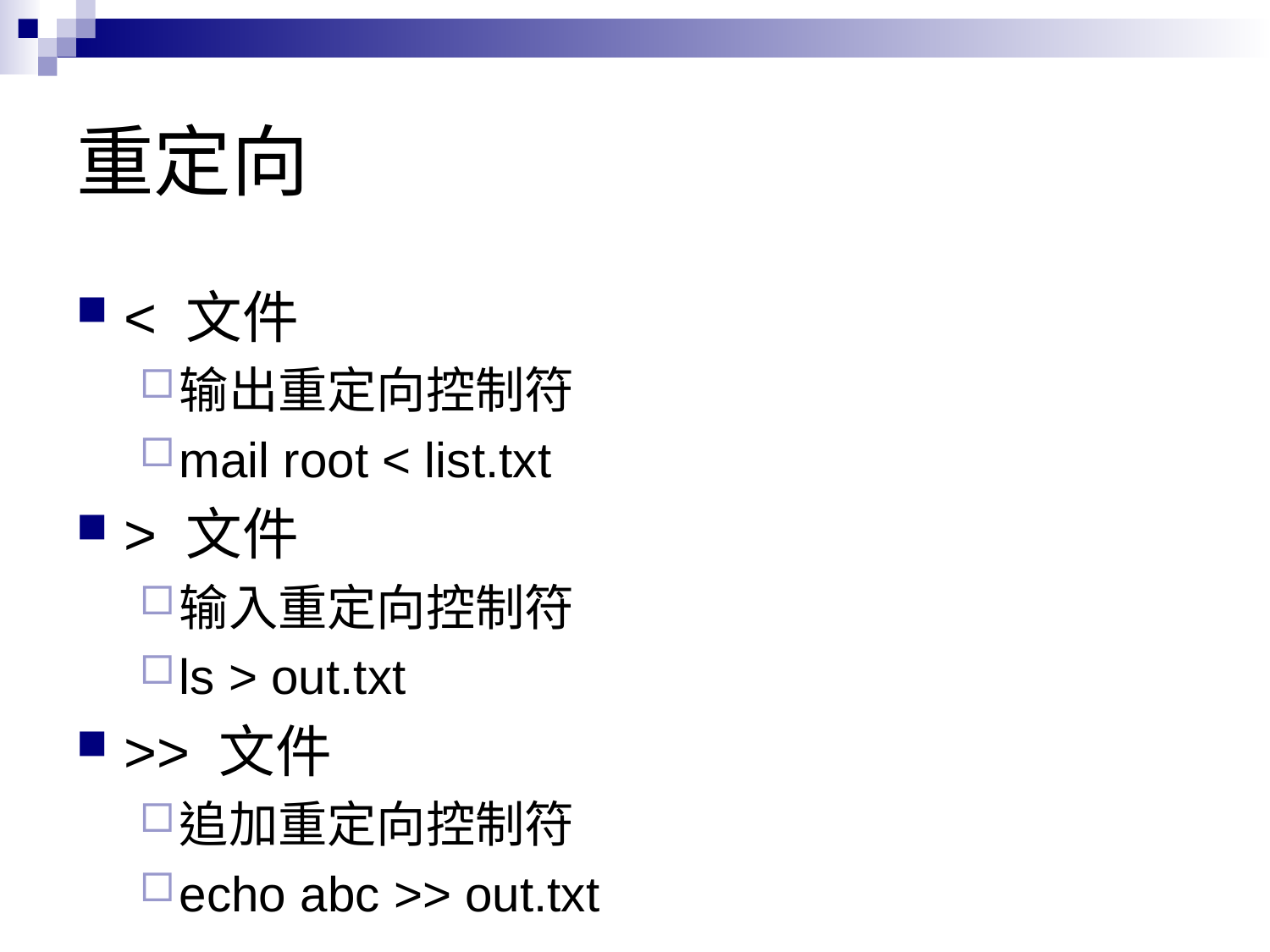

# 重定向
< 文件
输出重定向控制符
mail root < list.txt
> 文件
输入重定向控制符
ls > out.txt
>> 文件
追加重定向控制符
echo abc >> out.txt